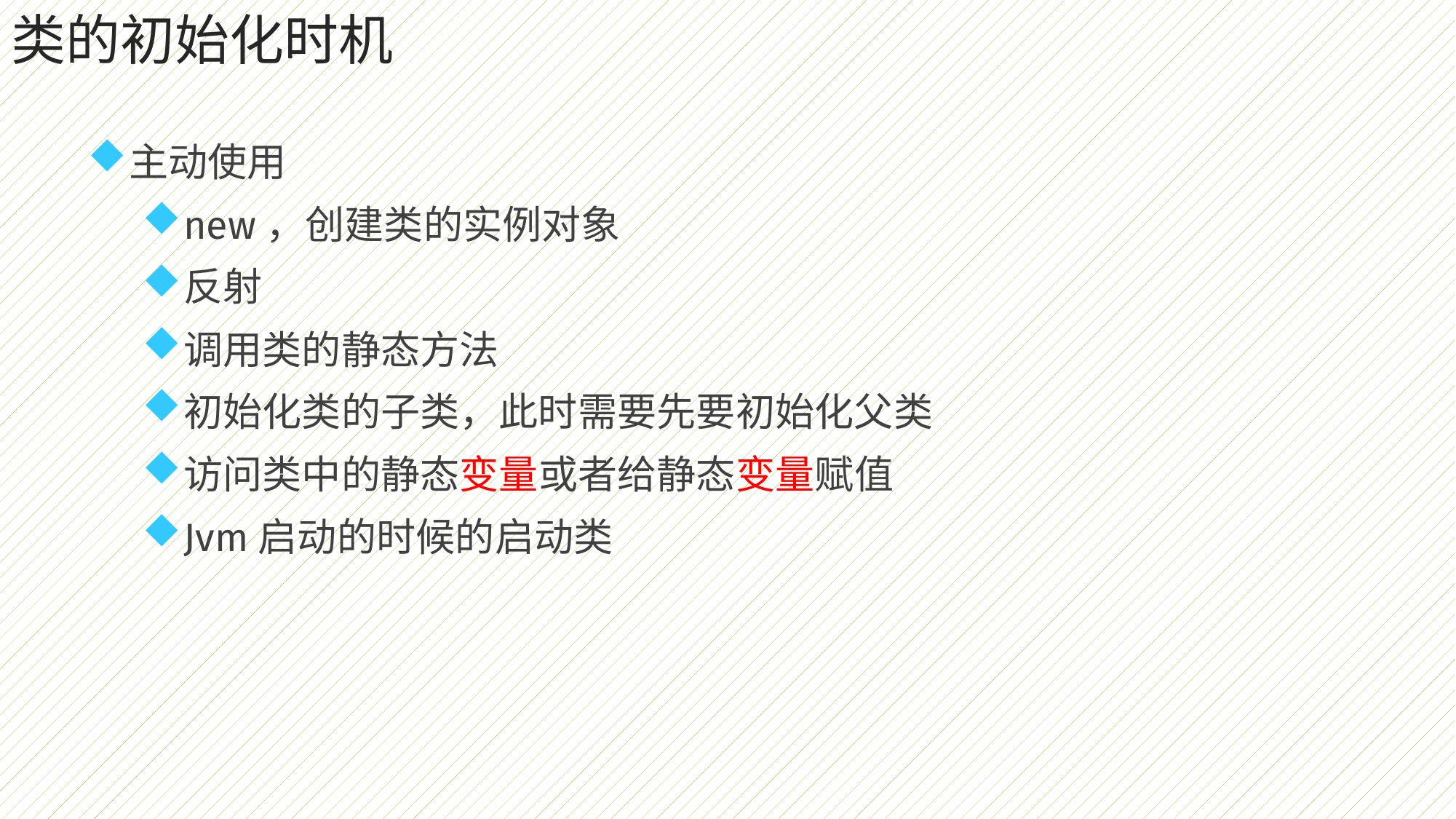

# 类的初始化时机
主动使用
new，创建类的实例对象
反射
调用类的静态方法
初始化类的子类，此时需要先要初始化父类
访问类中的静态变量或者给静态变量赋值
Jvm启动的时候的启动类